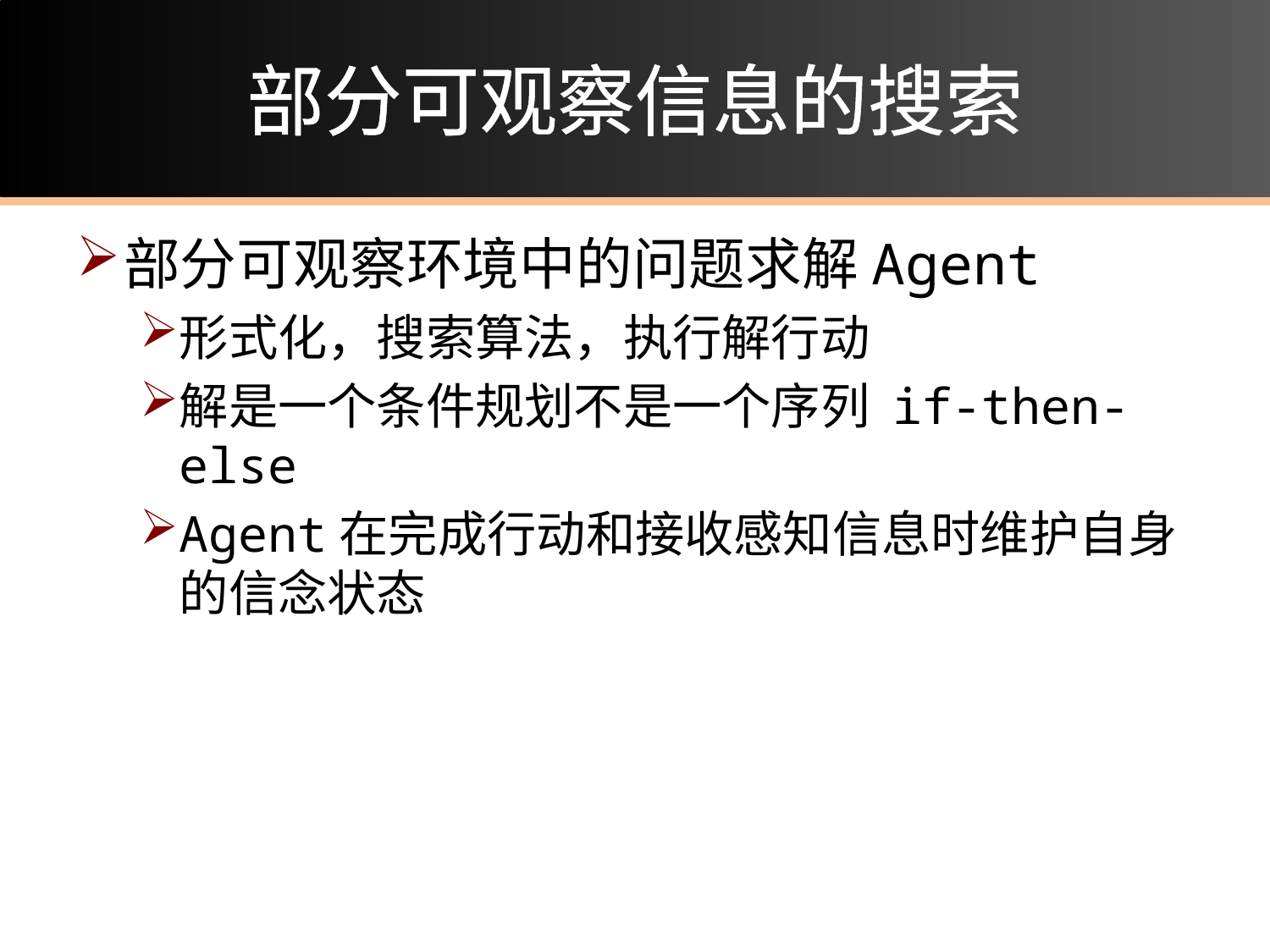

# 部分可观察信息的搜索
部分可观察环境中的问题求解Agent
形式化，搜索算法，执行解行动
解是一个条件规划不是一个序列 if-then-else
Agent在完成行动和接收感知信息时维护自身的信念状态